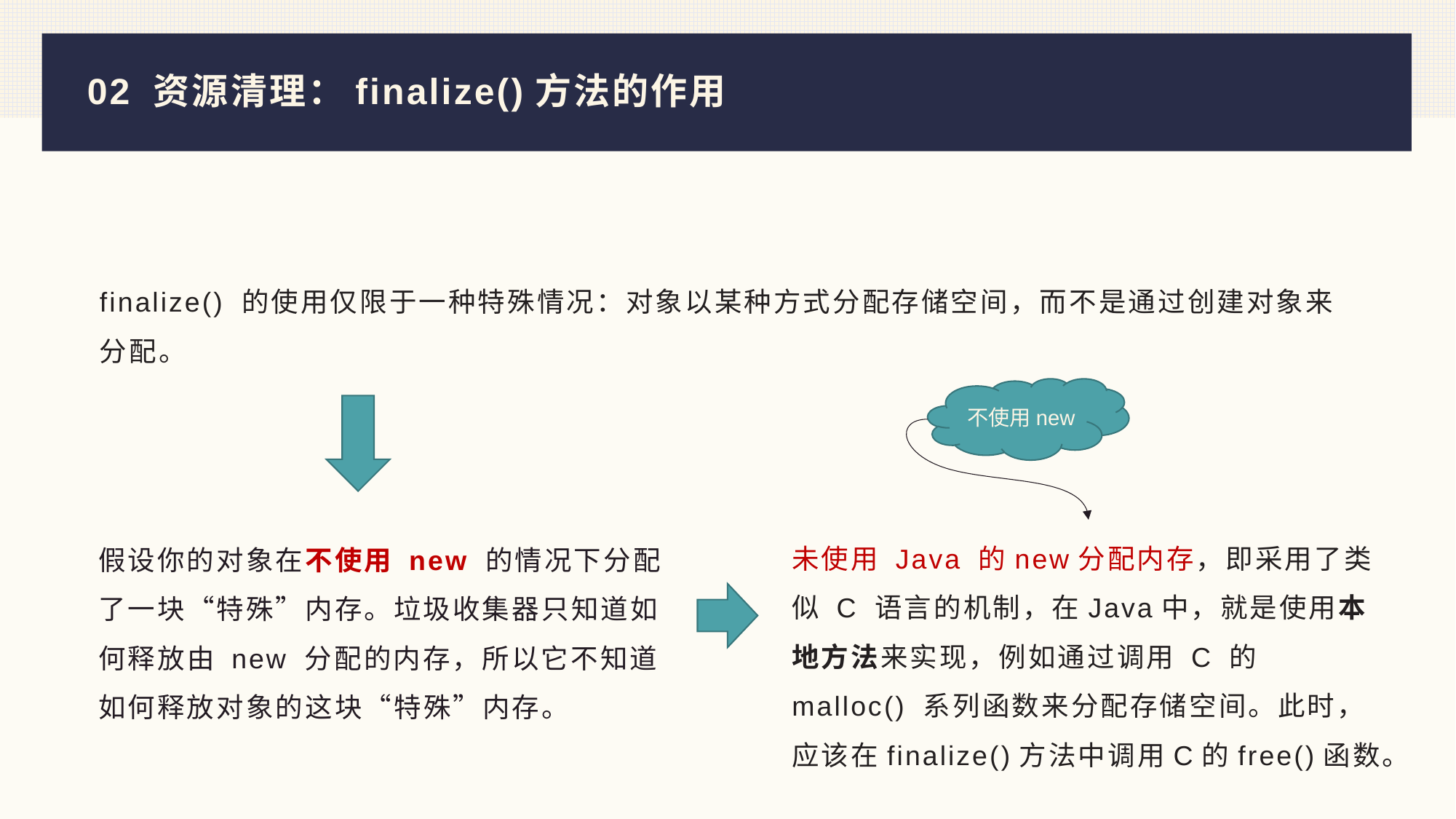

# 02 资源清理：finalize()方法的作用
finalize() 的使用仅限于一种特殊情况：对象以某种方式分配存储空间，而不是通过创建对象来分配。
不使用new

未使用 Java 的new分配内存，即采用了类似 C 语言的机制，在Java中，就是使用本地方法来实现，例如通过调用 C 的 malloc() 系列函数来分配存储空间。此时，应该在finalize()方法中调用C的free()函数。
假设你的对象在不使用 new 的情况下分配了一块“特殊”内存。垃圾收集器只知道如何释放由 new 分配的内存，所以它不知道如何释放对象的这块“特殊”内存。